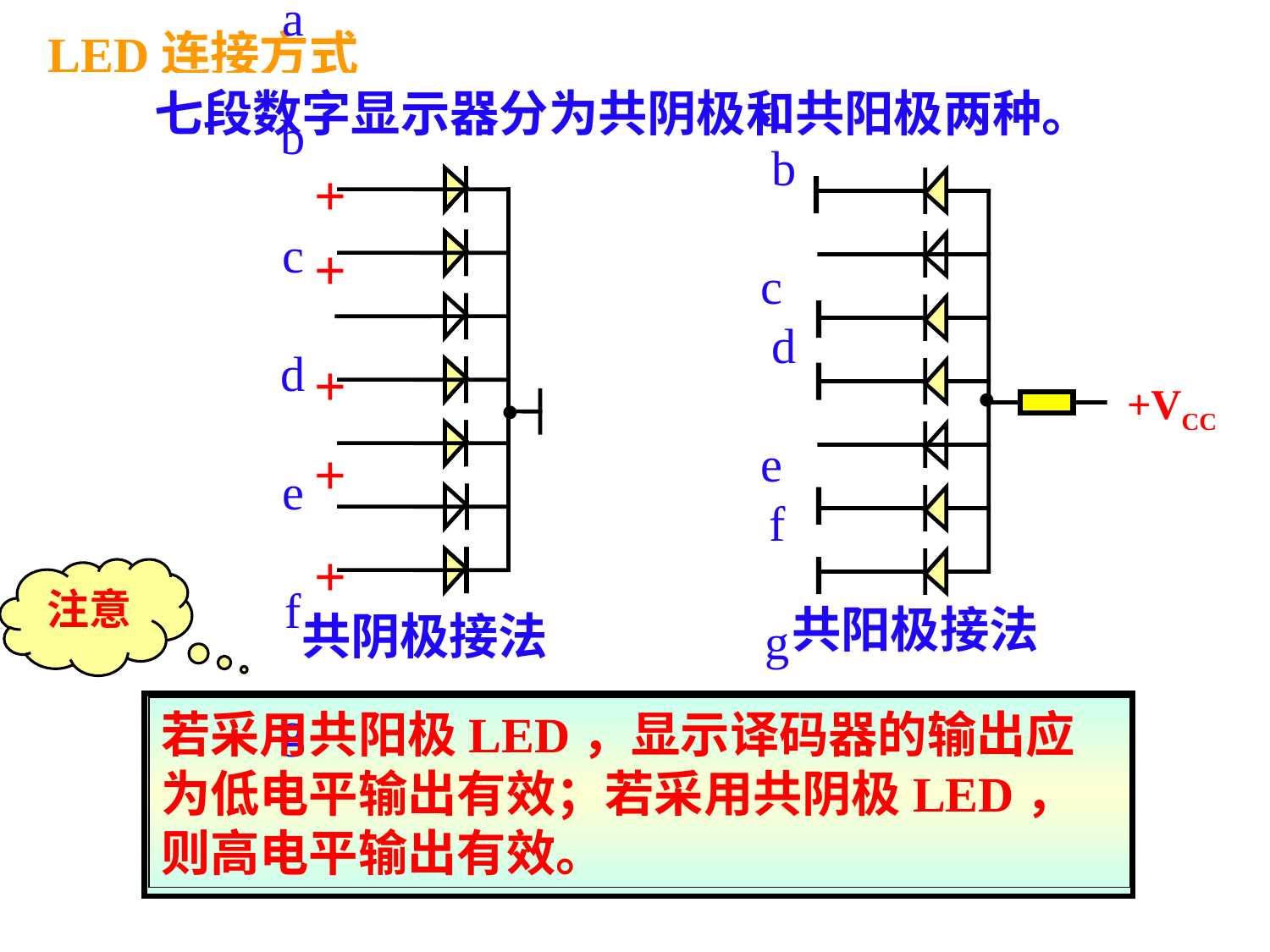

# LED连接方式
七段数字显示器分为共阴极和共阳极两种。

+

+

a   b   c   d    e   f   g
+

•

+

+

a   b   c   d    e   f    g

•

+VCC

注意
共阳极接法
共阴极接法

若采用共阳极LED，显示译码器的输出应为低电平输出有效；若采用共阴极LED，则高电平输出有效。